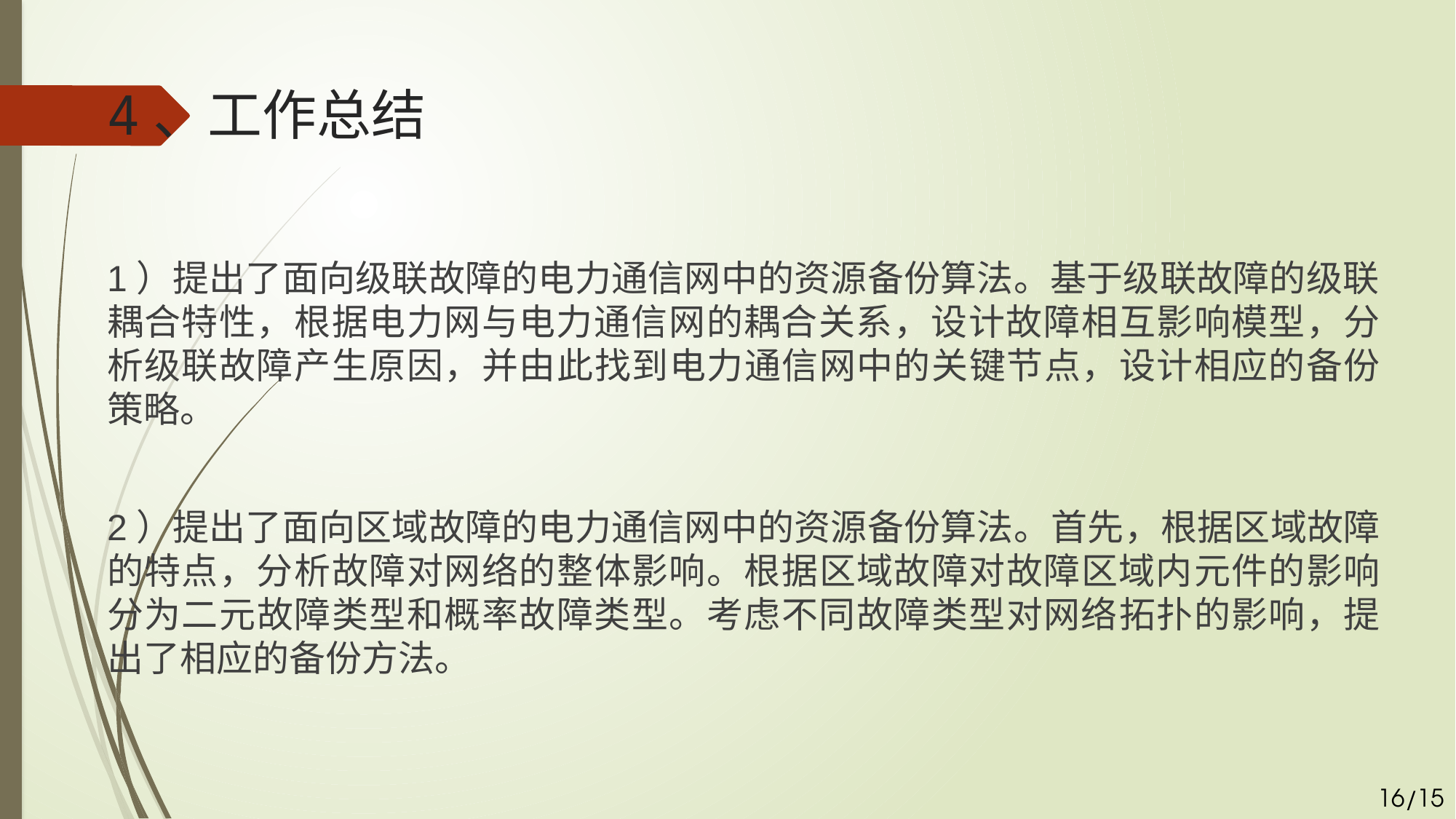

# 4、工作总结
1）提出了面向级联故障的电力通信网中的资源备份算法。基于级联故障的级联耦合特性，根据电力网与电力通信网的耦合关系，设计故障相互影响模型，分析级联故障产生原因，并由此找到电力通信网中的关键节点，设计相应的备份策略。

2）提出了面向区域故障的电力通信网中的资源备份算法。首先，根据区域故障的特点，分析故障对网络的整体影响。根据区域故障对故障区域内元件的影响分为二元故障类型和概率故障类型。考虑不同故障类型对网络拓扑的影响，提出了相应的备份方法。

16/15